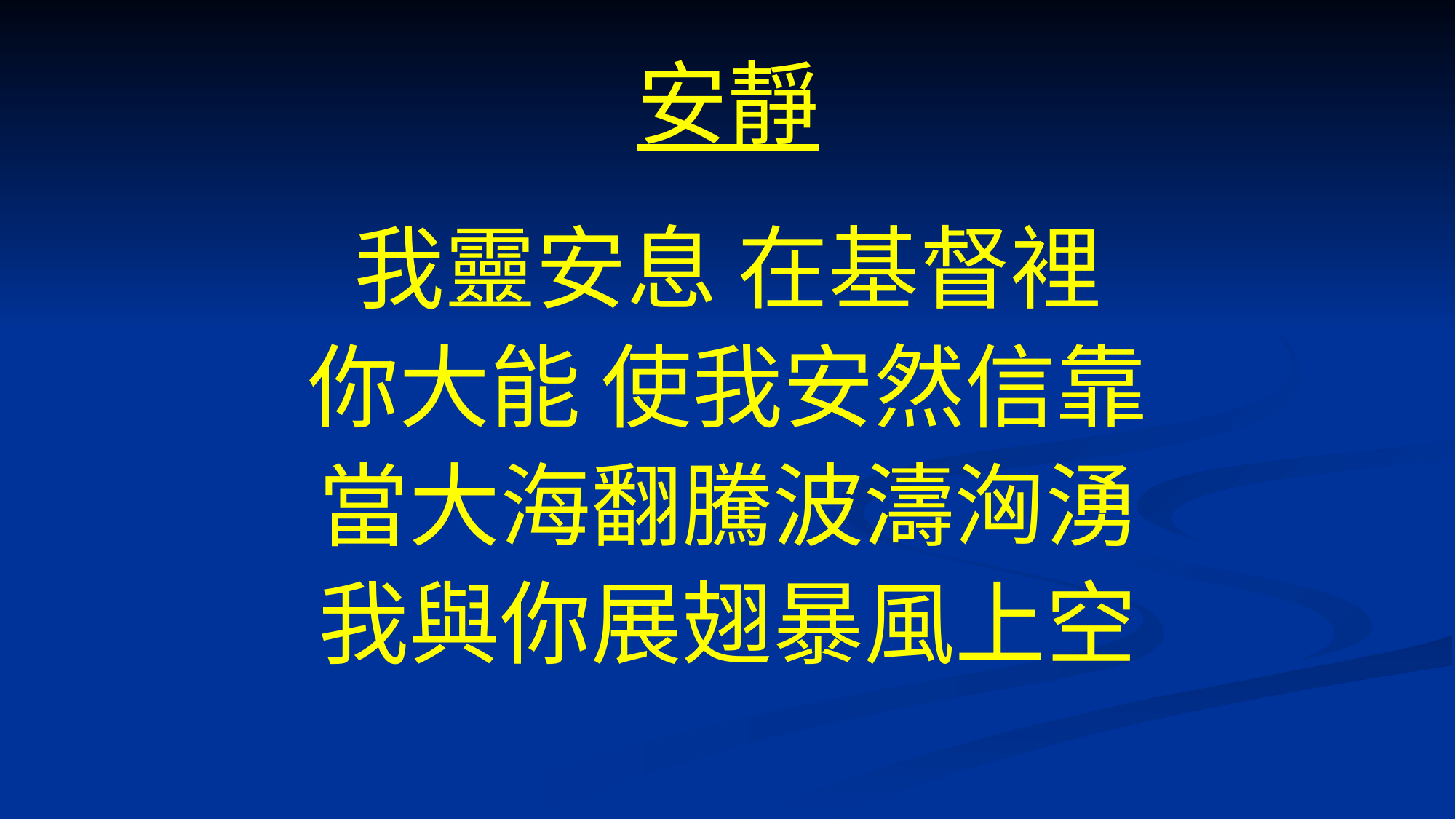

# 安靜
我靈安息 在基督裡
你大能 使我安然信靠
當大海翻騰波濤洶湧
我與你展翅暴風上空